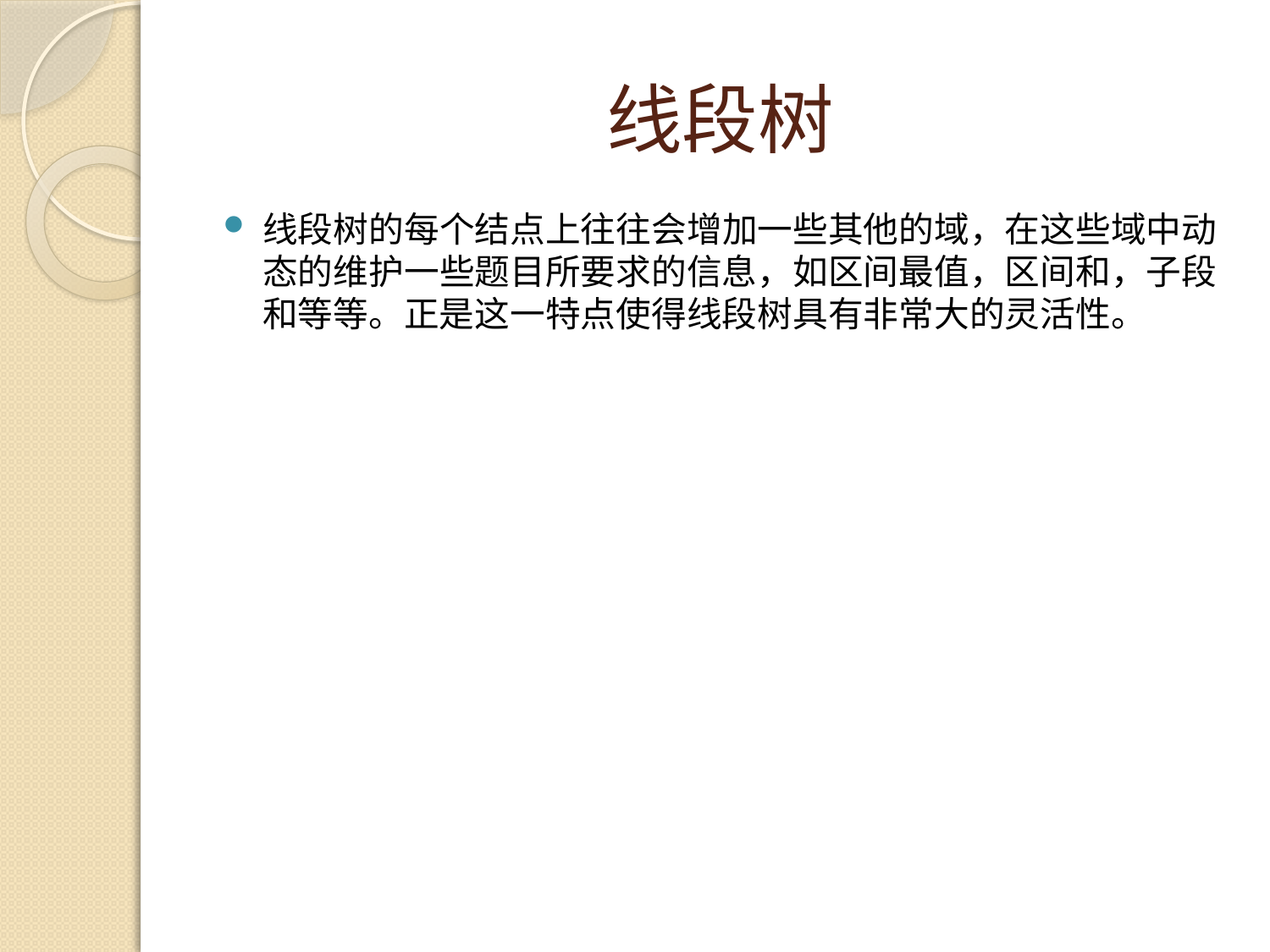

# 线段树
线段树的每个结点上往往会增加一些其他的域，在这些域中动态的维护一些题目所要求的信息，如区间最值，区间和，子段和等等。正是这一特点使得线段树具有非常大的灵活性。